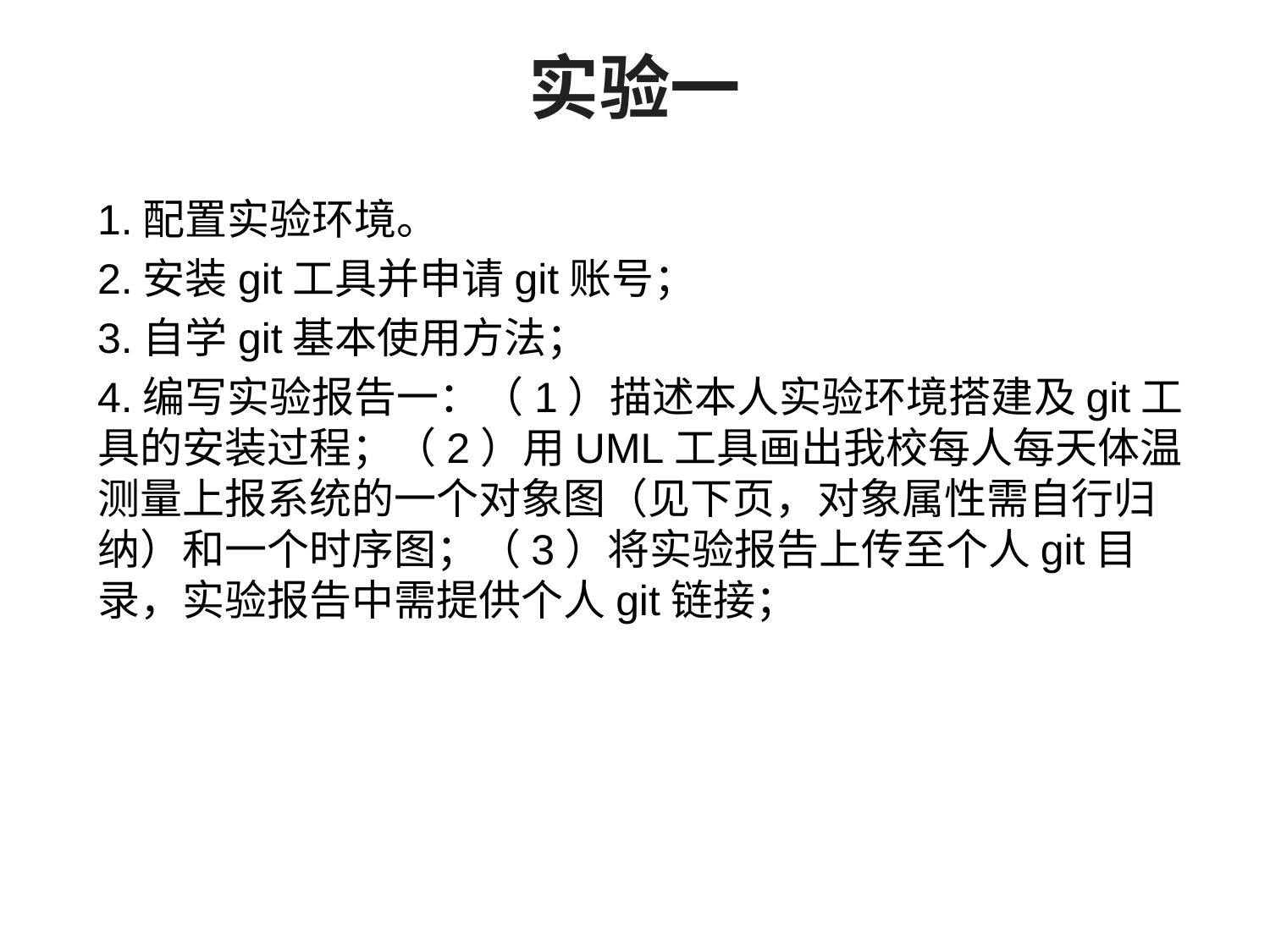

# 实验一
1.配置实验环境。
2.安装git工具并申请git账号；
3.自学git基本使用方法；
4.编写实验报告一：（1）描述本人实验环境搭建及git工具的安装过程；（2）用UML工具画出我校每人每天体温测量上报系统的一个对象图（见下页，对象属性需自行归纳）和一个时序图；（3）将实验报告上传至个人git目录，实验报告中需提供个人git链接；